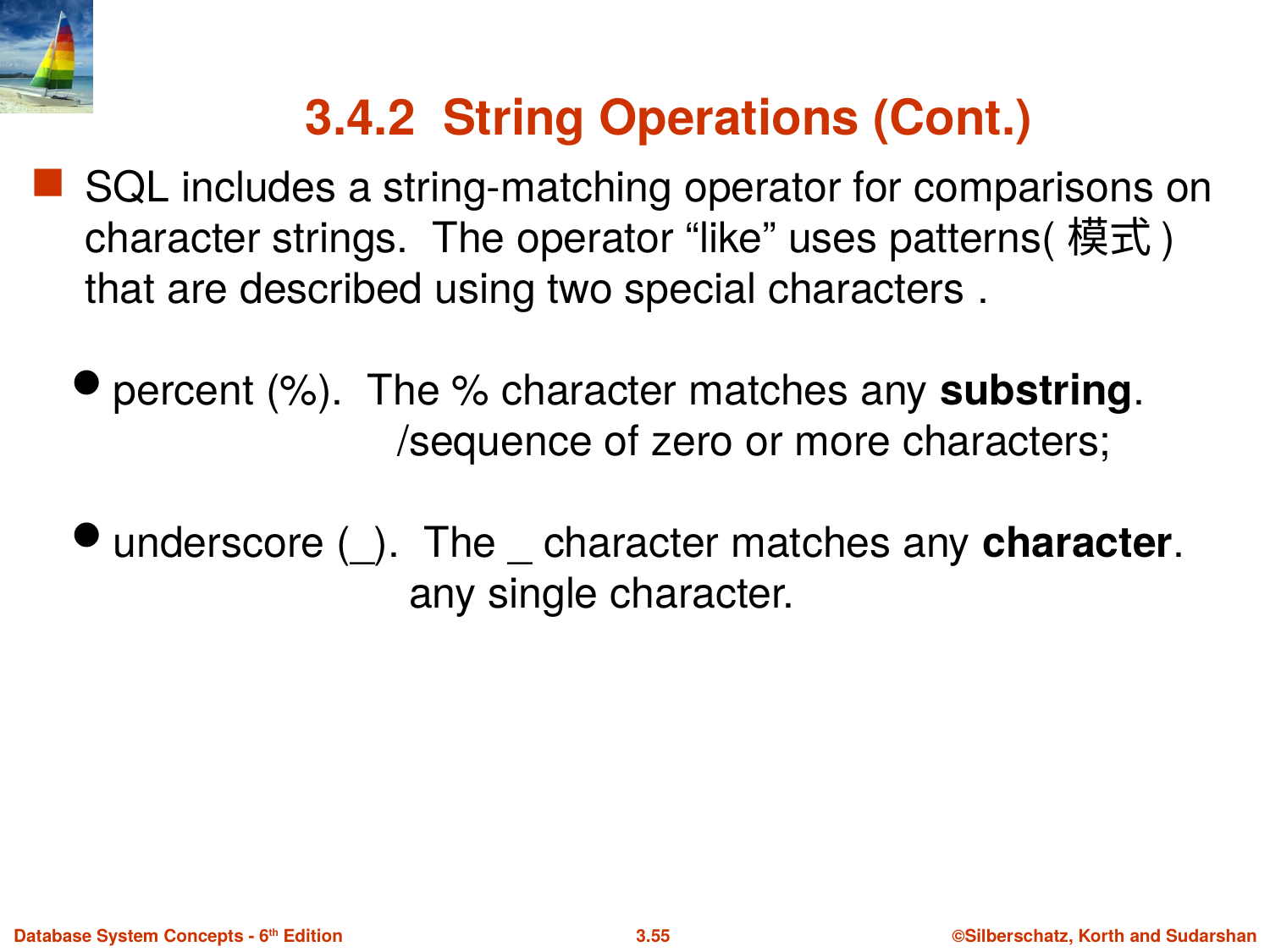

# 3.4.2  String Operations (Cont.)
SQL includes a string-matching operator for comparisons on character strings.  The operator “like” uses patterns(模式) that are described using two special characters .

percent (%).  The % character matches any substring.
                         /sequence of zero or more characters;

underscore (_).  The _ character matches any character.
                          any single character.